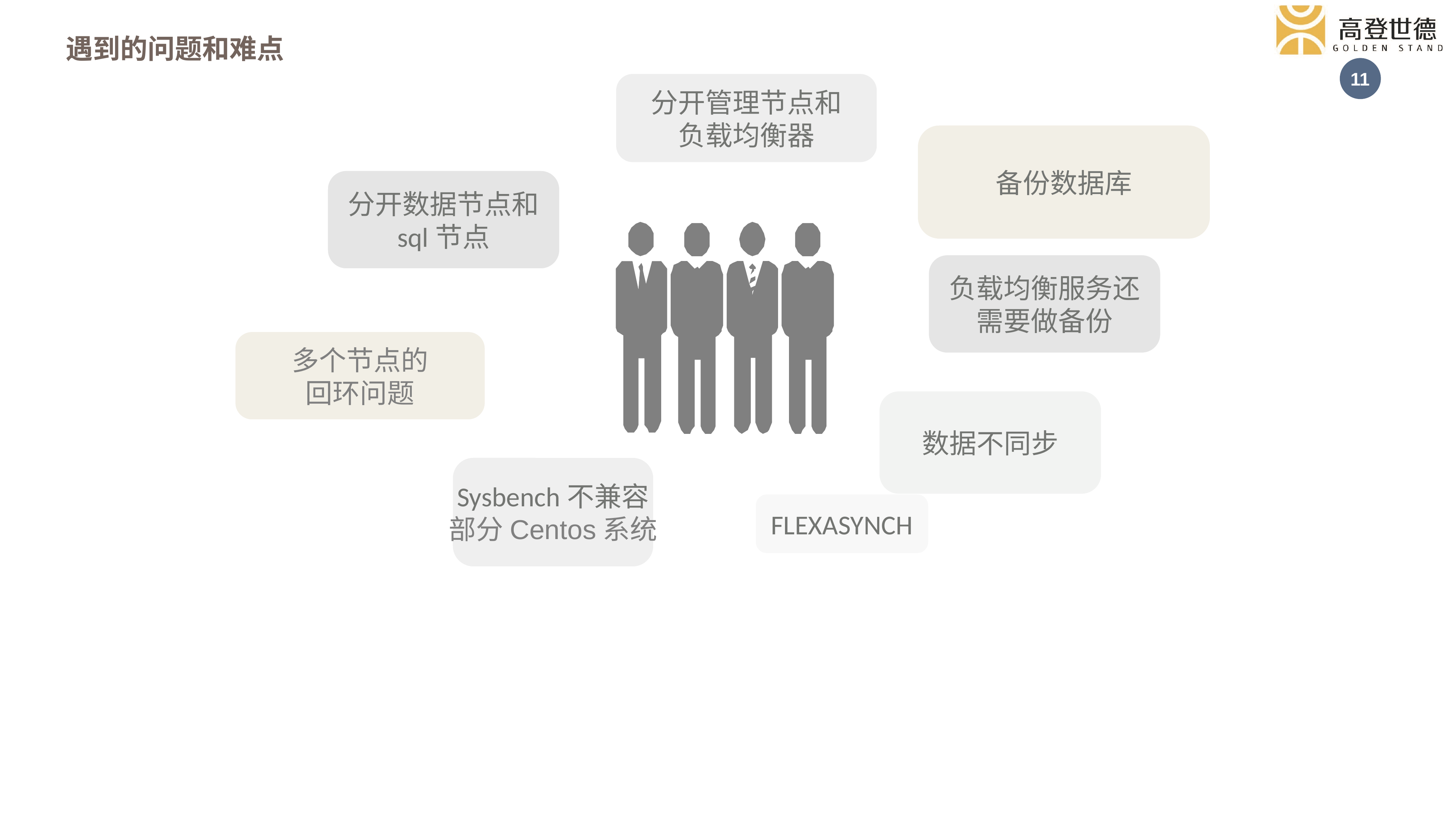

遇到的问题和难点
分开管理节点和
负载均衡器
备份数据库
分开数据节点和
sql节点

负载均衡服务还
需要做备份
多个节点的
回环问题
数据不同步
Sysbench不兼容
部分Centos系统
FLEXASYNCH